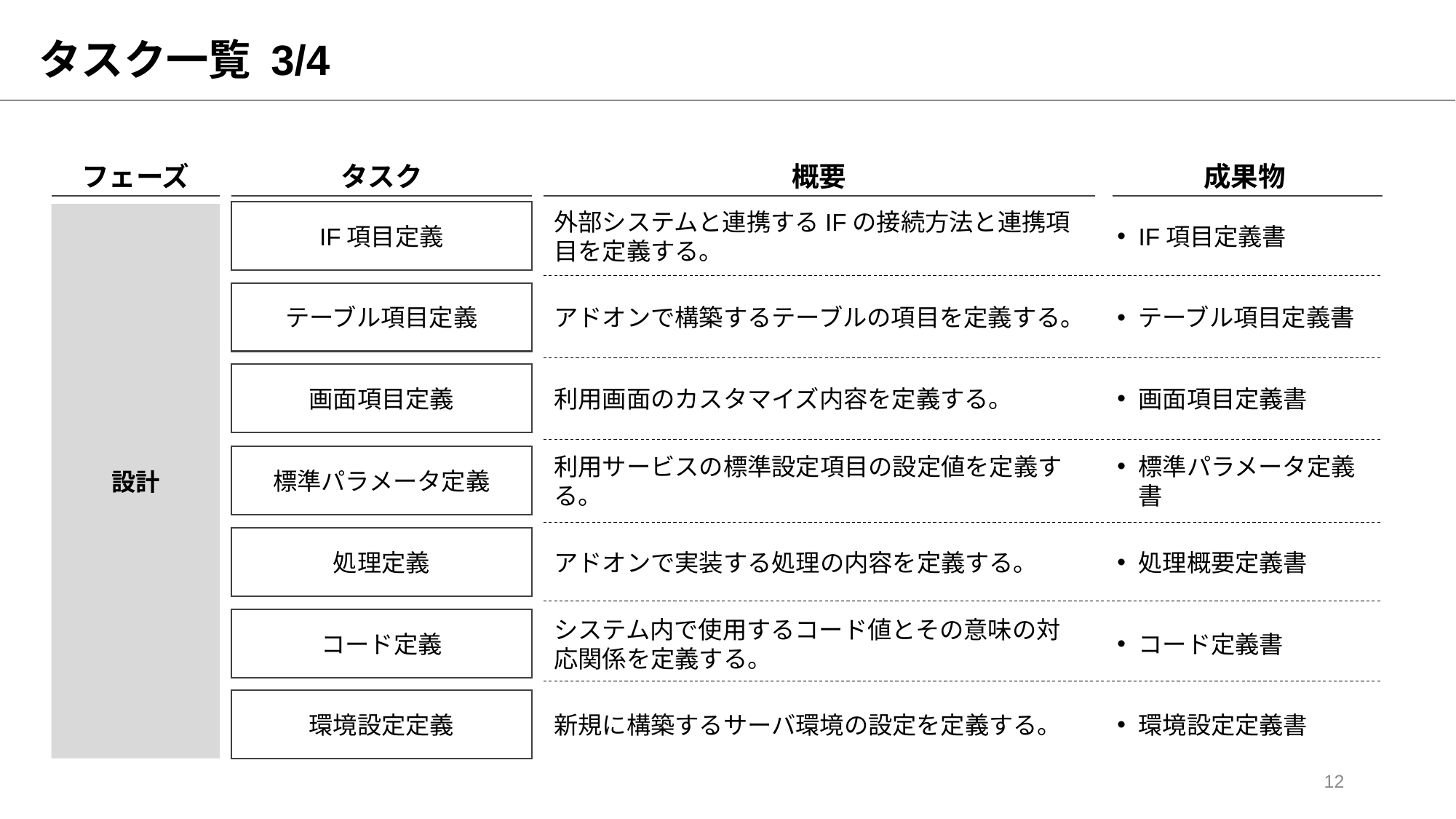

# タスク一覧 3/4

フェーズ
タスク
概要
成果物
IF項目定義
外部システムと連携するIFの接続方法と連携項目を定義する。
IF項目定義書
設計
テーブル項目定義
アドオンで構築するテーブルの項目を定義する。
テーブル項目定義書
画面項目定義
利用画面のカスタマイズ内容を定義する。
画面項目定義書
標準パラメータ定義
利用サービスの標準設定項目の設定値を定義する。
標準パラメータ定義書
処理定義
アドオンで実装する処理の内容を定義する。
処理概要定義書
コード定義
システム内で使用するコード値とその意味の対応関係を定義する。
コード定義書
環境設定定義
新規に構築するサーバ環境の設定を定義する。
環境設定定義書
12